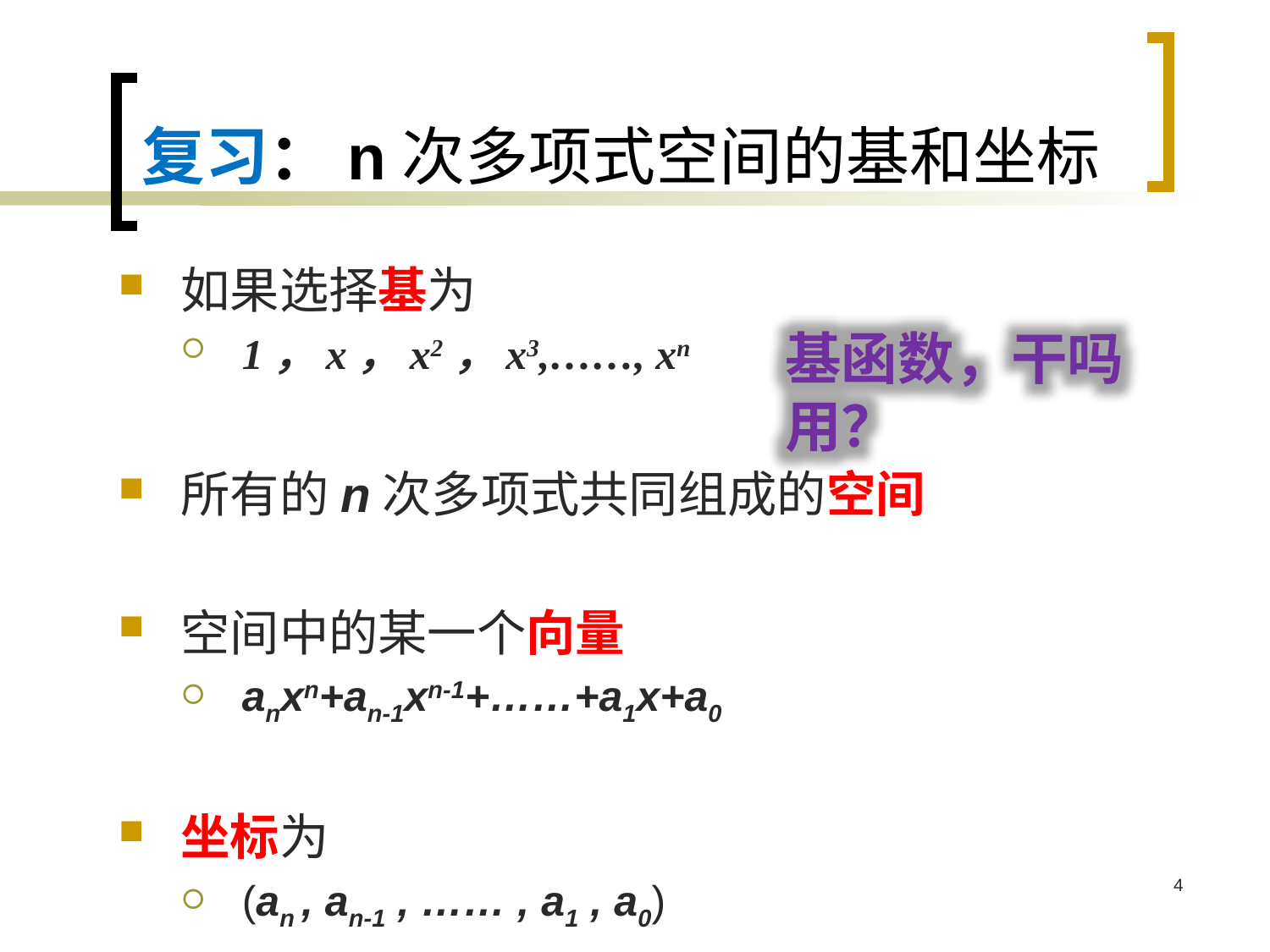

# 复习：n次多项式空间的基和坐标
如果选择基为
1，x，x2，x3,……, xn

所有的n次多项式共同组成的空间

空间中的某一个向量
anxn+an-1xn-1+……+a1x+a0

坐标为
(an , an-1 , …… , a1 , a0)
基函数，干吗用？
4